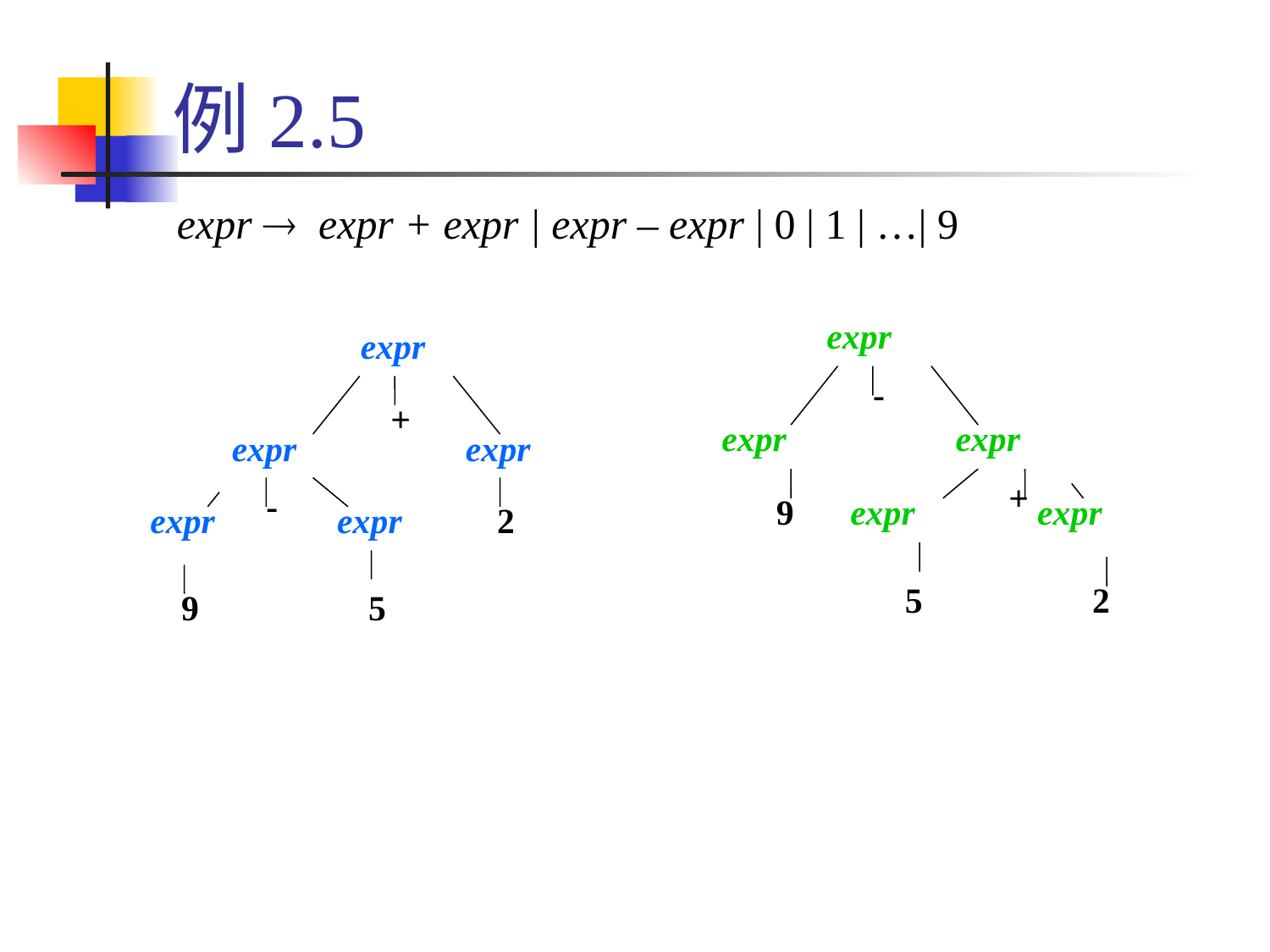

# 例2.5
expr →  expr + expr | expr – expr | 0 | 1 | …| 9

expr

-

expr
expr

+

9
expr
expr

5
2
expr

+
expr
expr
-

expr

expr
2

9
5